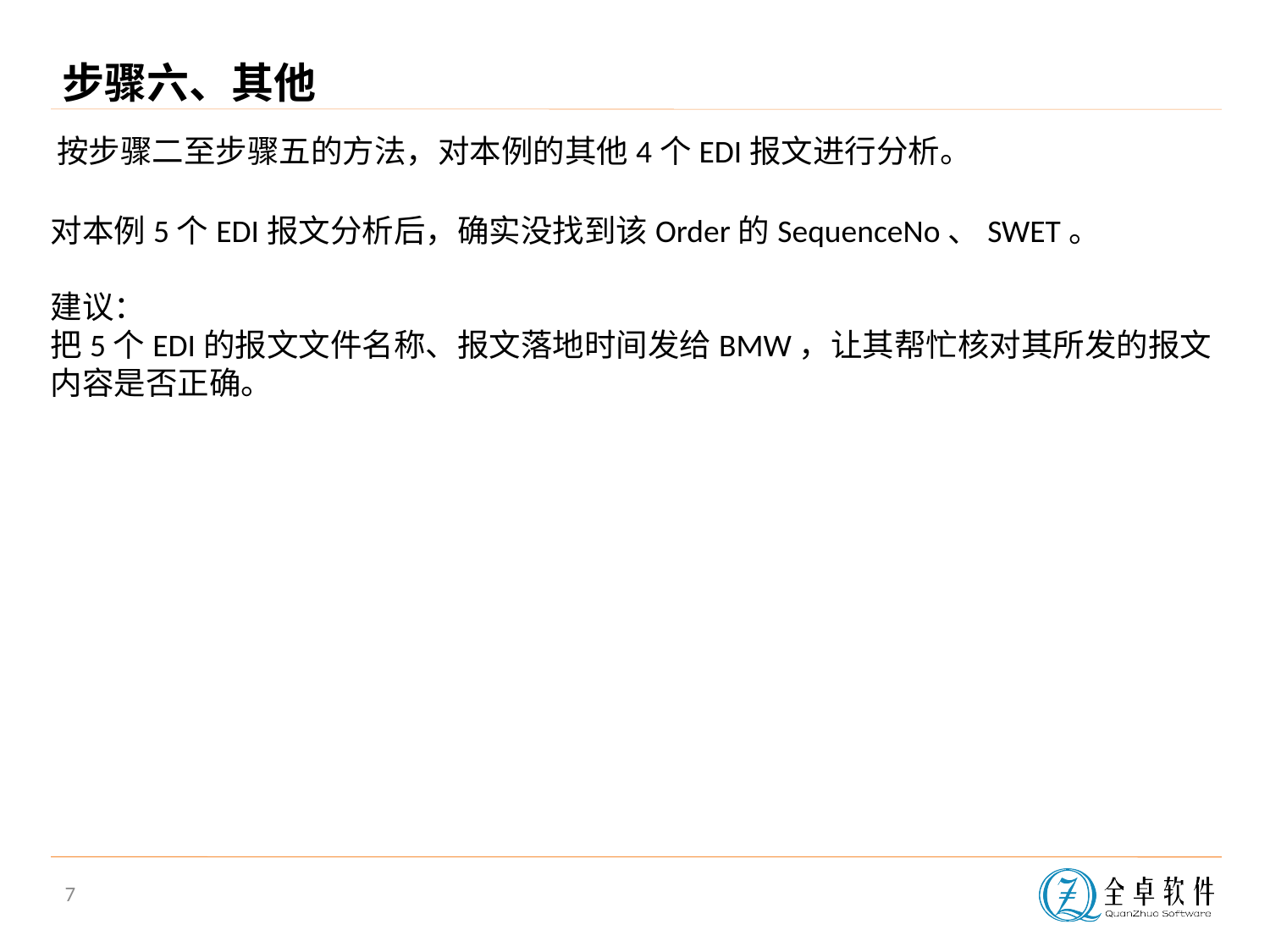

# 步骤六、其他
按步骤二至步骤五的方法，对本例的其他4个EDI报文进行分析。
对本例5个EDI报文分析后，确实没找到该Order的SequenceNo、SWET。

建议：
把5个EDI的报文文件名称、报文落地时间发给BMW，让其帮忙核对其所发的报文
内容是否正确。
7